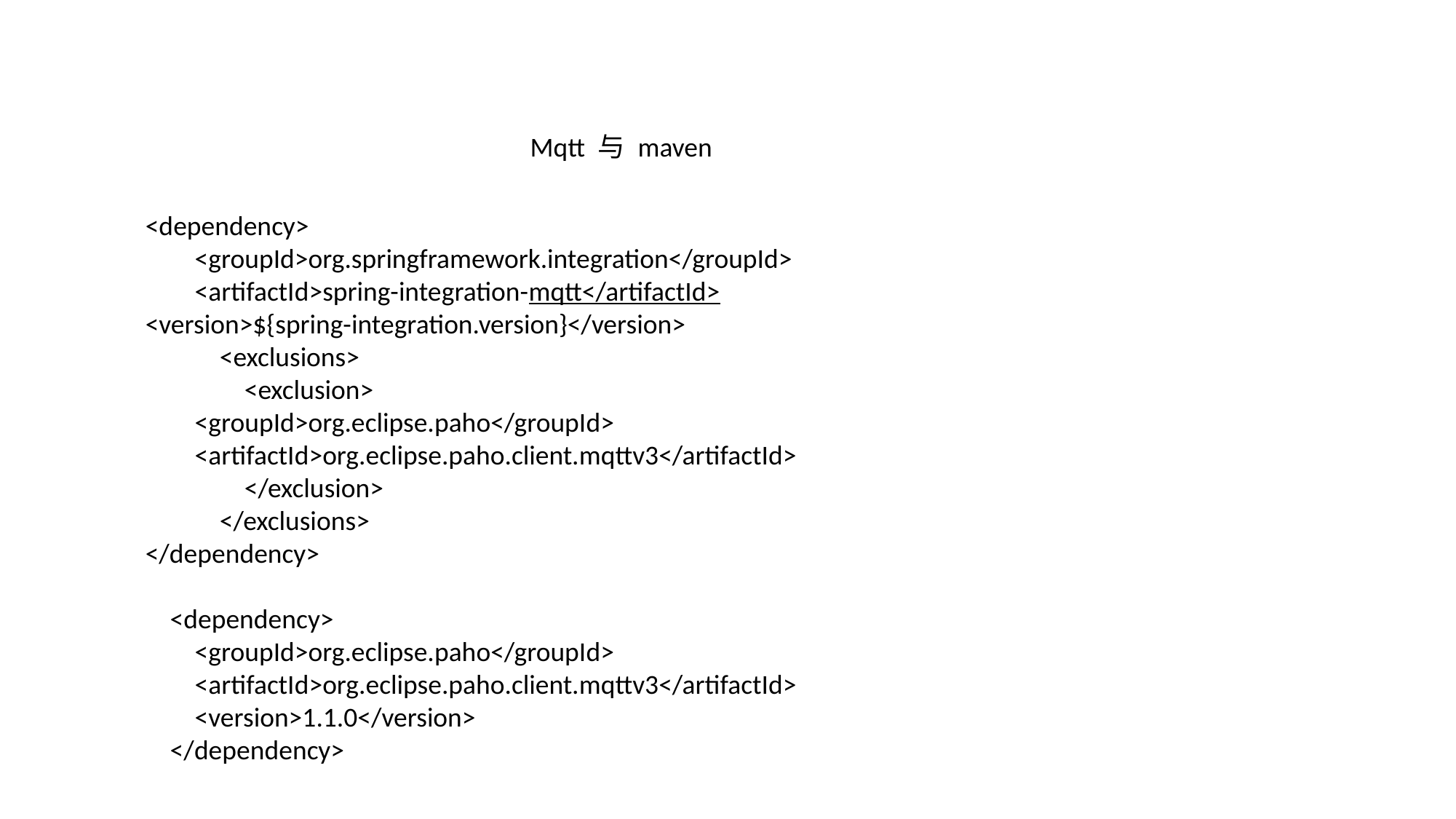

Mqtt 与 maven
<dependency>
        <groupId>org.springframework.integration</groupId>
        <artifactId>spring-integration-mqtt</artifactId>
<version>${spring-integration.version}</version>
            <exclusions>
                <exclusion>
        <groupId>org.eclipse.paho</groupId>
        <artifactId>org.eclipse.paho.client.mqttv3</artifactId>
                </exclusion>
            </exclusions>
</dependency>

    <dependency>
        <groupId>org.eclipse.paho</groupId>
        <artifactId>org.eclipse.paho.client.mqttv3</artifactId>
        <version>1.1.0</version>
    </dependency>